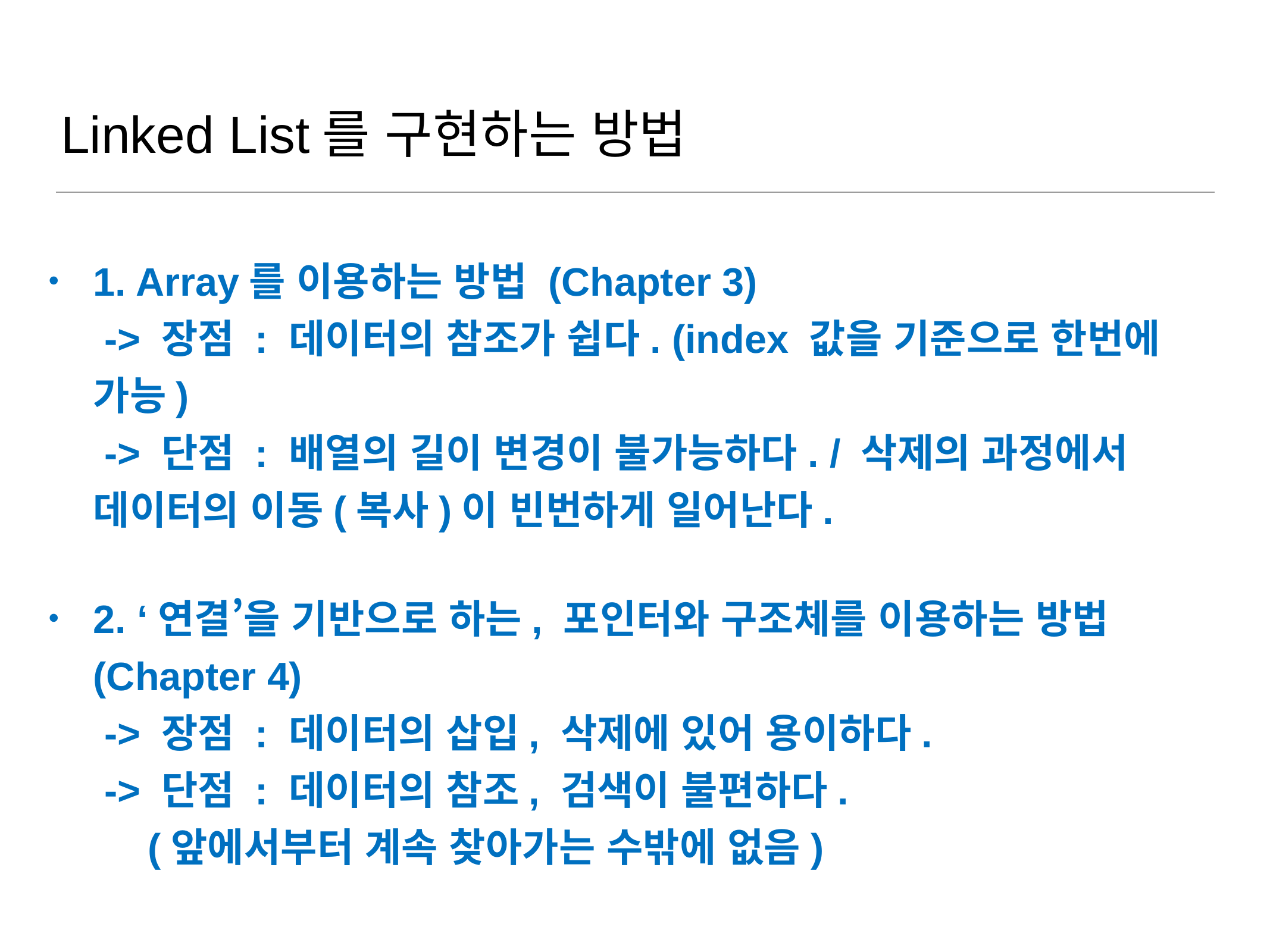

# Linked List를 구현하는 방법
1. Array를 이용하는 방법 (Chapter 3)
 -> 장점 : 데이터의 참조가 쉽다. (index 값을 기준으로 한번에 가능)
 -> 단점 : 배열의 길이 변경이 불가능하다. / 삭제의 과정에서 데이터의 이동(복사)이 빈번하게 일어난다.
2. ‘연결’을 기반으로 하는, 포인터와 구조체를 이용하는 방법
(Chapter 4)
 -> 장점 : 데이터의 삽입, 삭제에 있어 용이하다.
 -> 단점 : 데이터의 참조, 검색이 불편하다.
     (앞에서부터 계속 찾아가는 수밖에 없음)